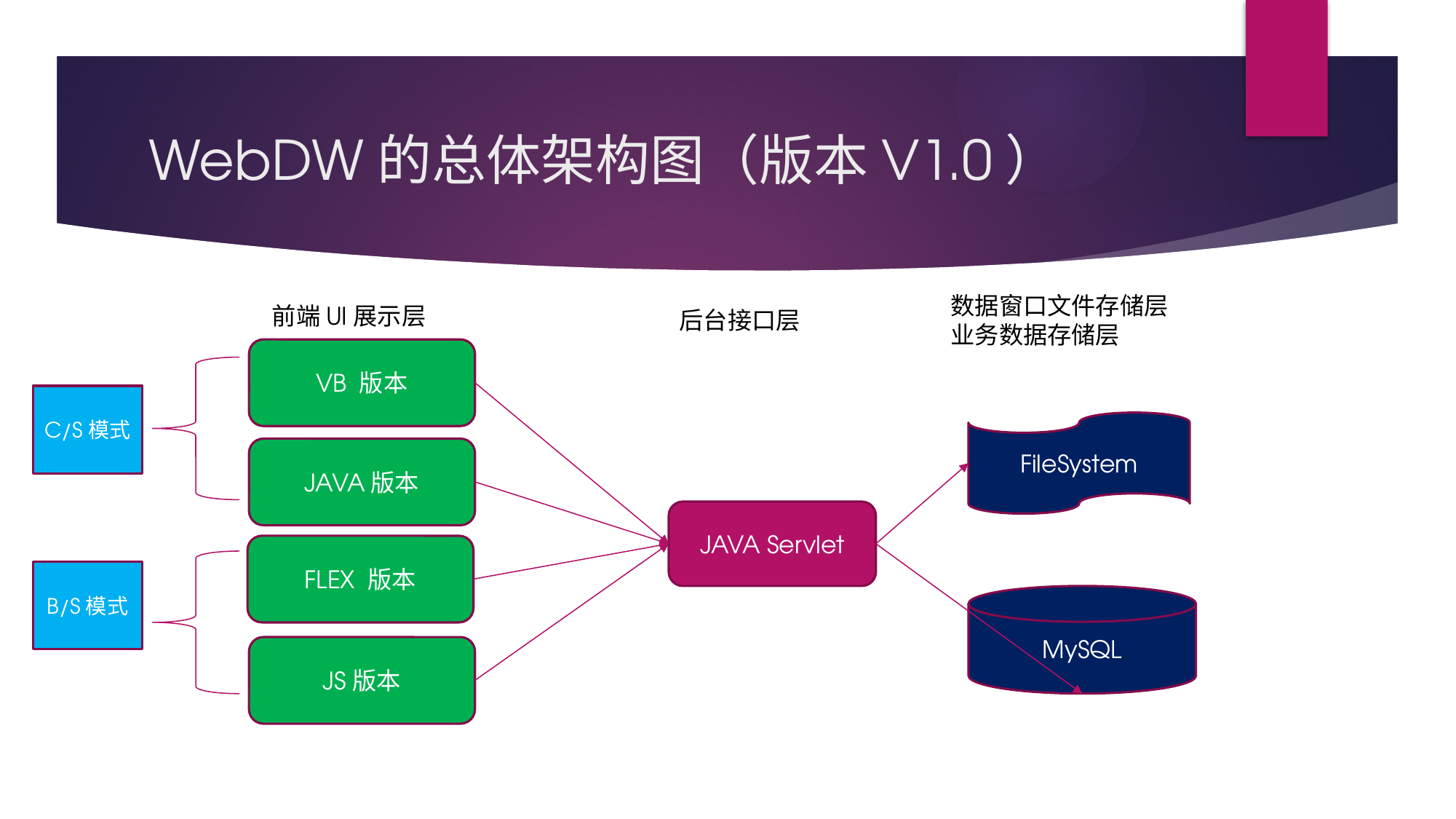

# WebDW的总体架构图（版本V1.0）
数据窗口文件存储层
业务数据存储层
前端UI展示层
后台接口层
VB 版本

C/S模式
FileSystem
JAVA版本
JAVA Servlet
FLEX 版本

B/S模式
MySQL
JS版本